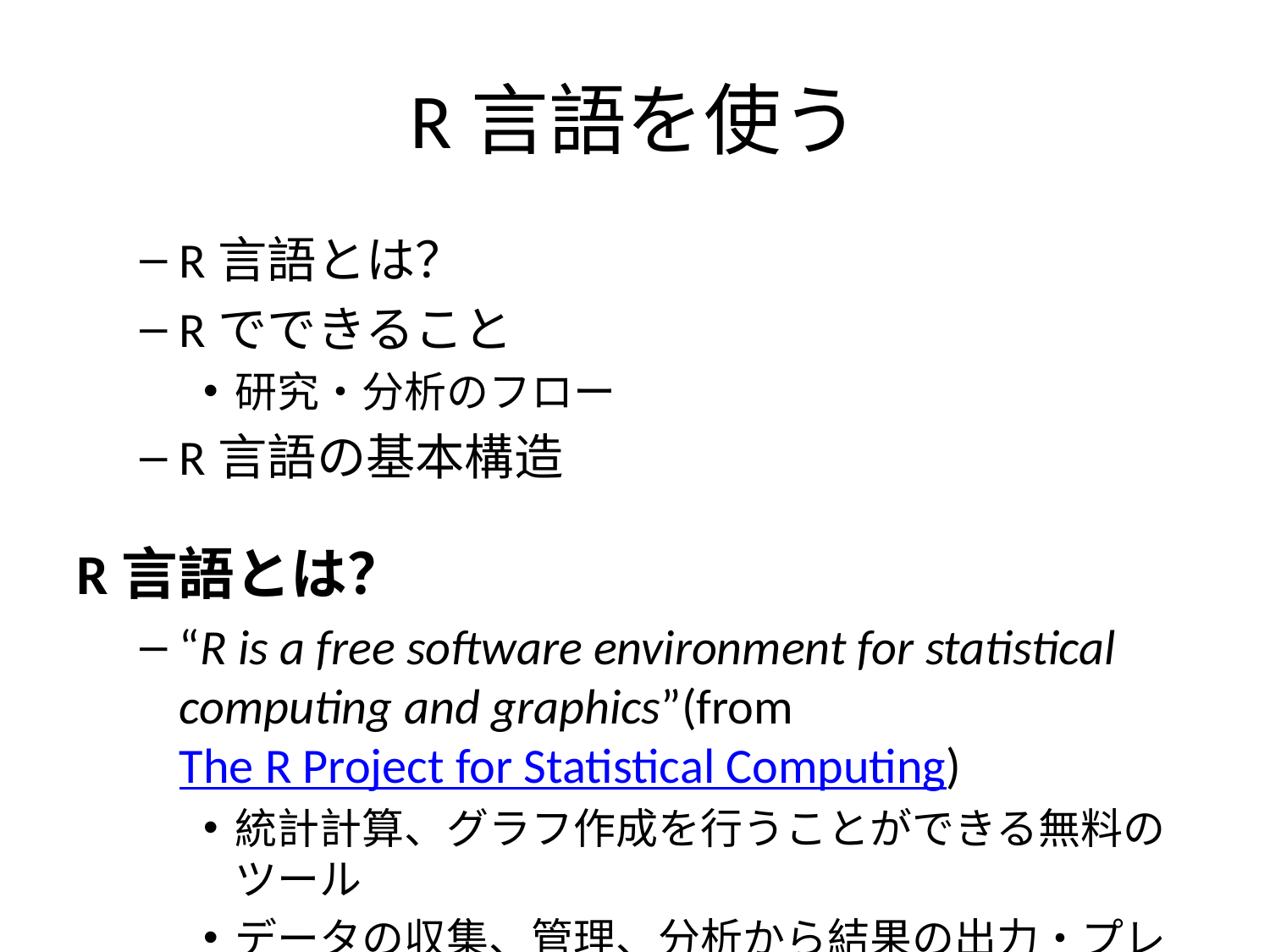

# R言語を使う
R言語とは？
Rでできること
研究・分析のフロー
R言語の基本構造
R言語とは？
“R is a free software environment for statistical computing and graphics”(from The R Project for Statistical Computing)
統計計算、グラフ作成を行うことができる無料のツール
データの収集、管理、分析から結果の出力・プレゼンテーションの作成までを一つの言語で行うことも出来る
この資料もRを使って作成(R Markdown)
目標
今回は、Rの基本的な操作方法を学習した上で、論文執筆の上で最低限必要なアウトプットのための技術習得をめざす
Rでできること
データの操作
データの取得：デフォルトのデータセット、csvファイル等の読み込み
データの整理：必要な情報の抽出、データの変形、新たな変数の作成と保存
データの要約・可視化
基本統計量の作成
変数間の関係を視覚的に描写：graphics, ggplot2
データ分析
計量経済学・統計学で用いられる様々な手法の実装
結果の出力
レポートの作成
分析結果をスライドにして報告 RMarkdown
Word, Powerpoint形式でファイルを出力
出力の保存や体裁を整える手間が削減できる
データの操作
利用するデータの読み込み